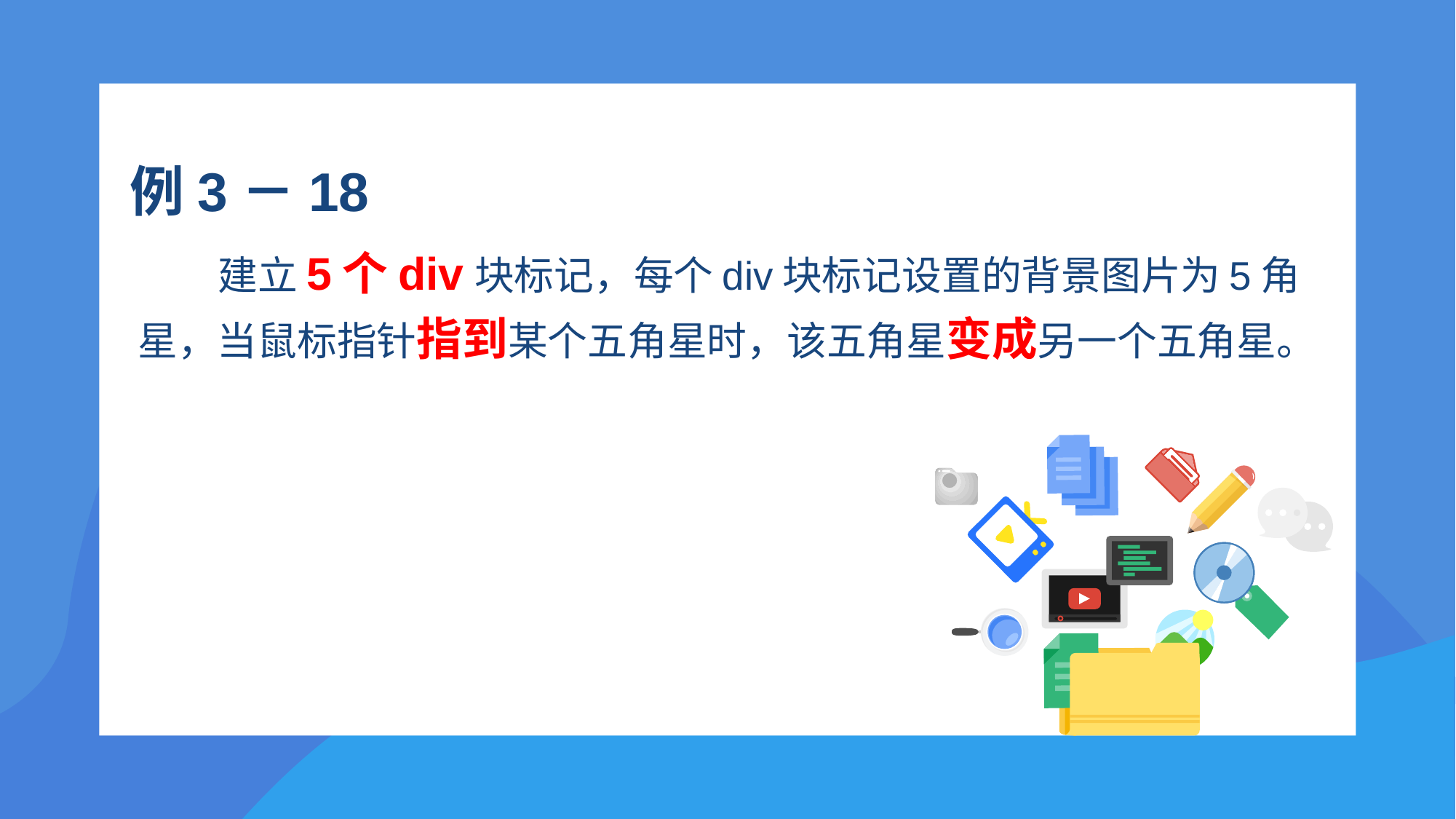

# 例3－18
        建立5个div块标记，每个div块标记设置的背景图片为5角星，当鼠标指针指到某个五角星时，该五角星变成另一个五角星。